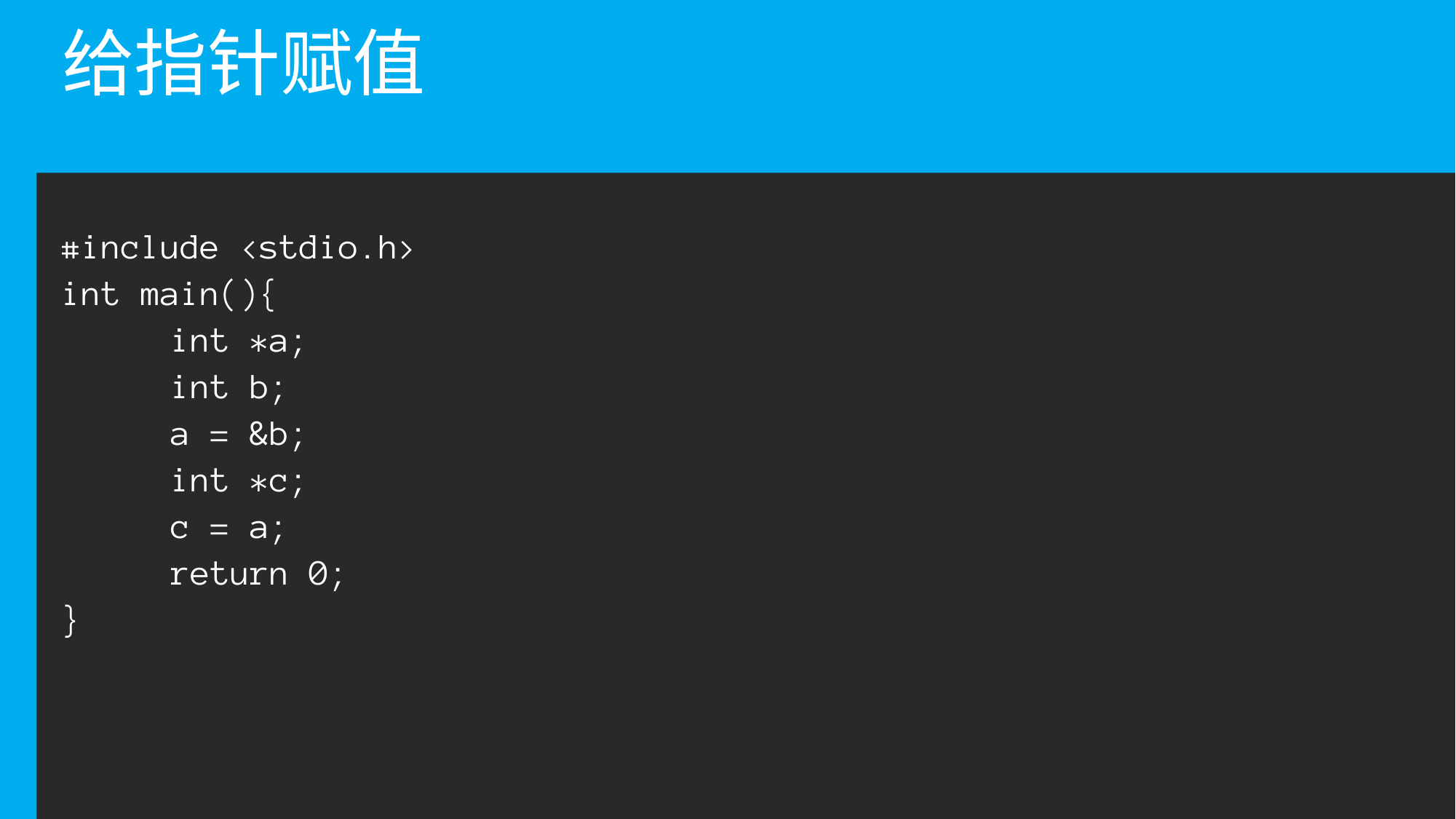

# 给指针赋值
#include <stdio.h>
int main(){
	int *a;
	int b;
	a = &b;
	int *c;
	c = a;
	return 0;
}